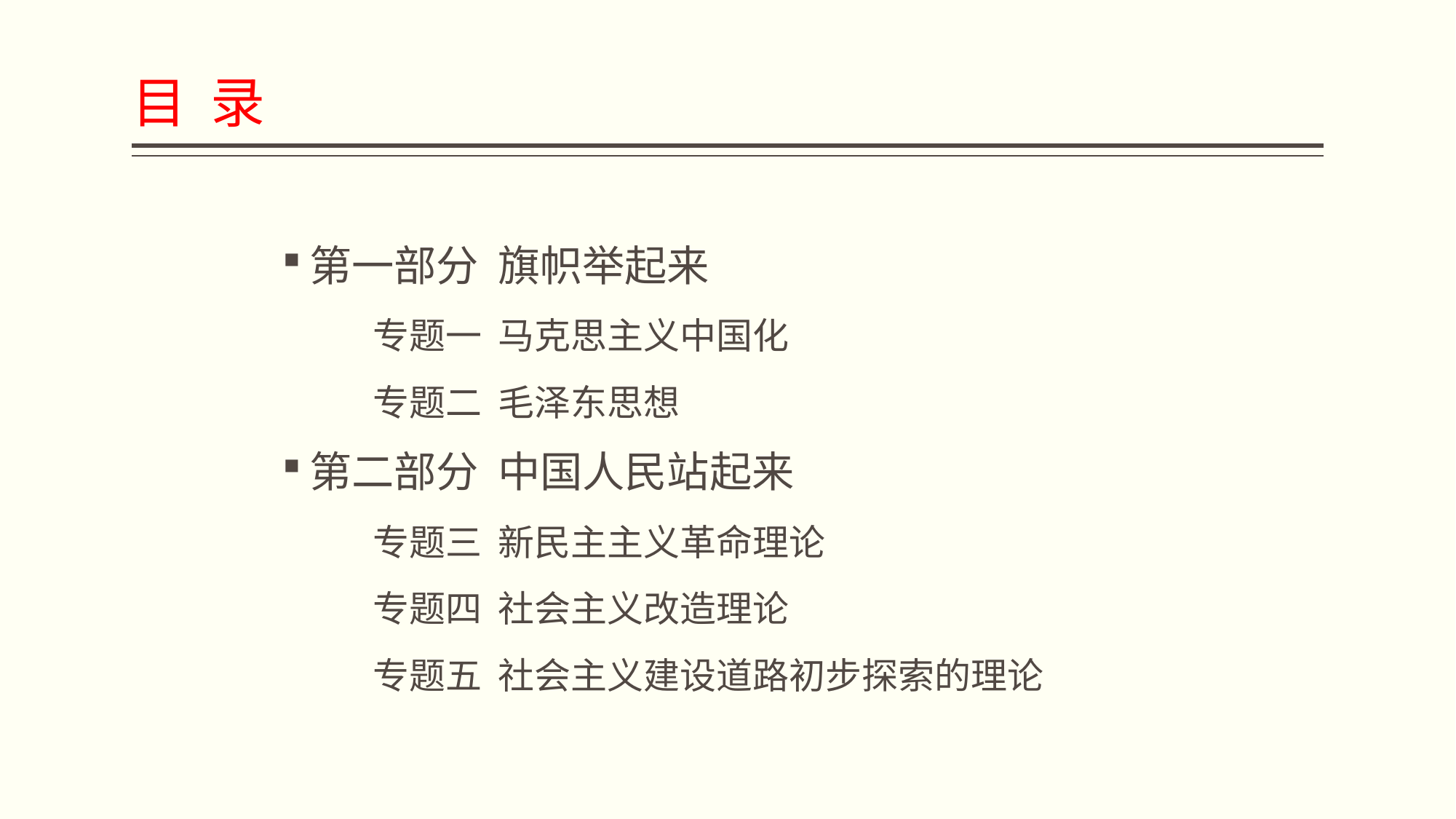

# 目  录

第一部分  旗帜举起来
          专题一  马克思主义中国化
          专题二  毛泽东思想
第二部分  中国人民站起来
          专题三  新民主主义革命理论
          专题四  社会主义改造理论
          专题五  社会主义建设道路初步探索的理论